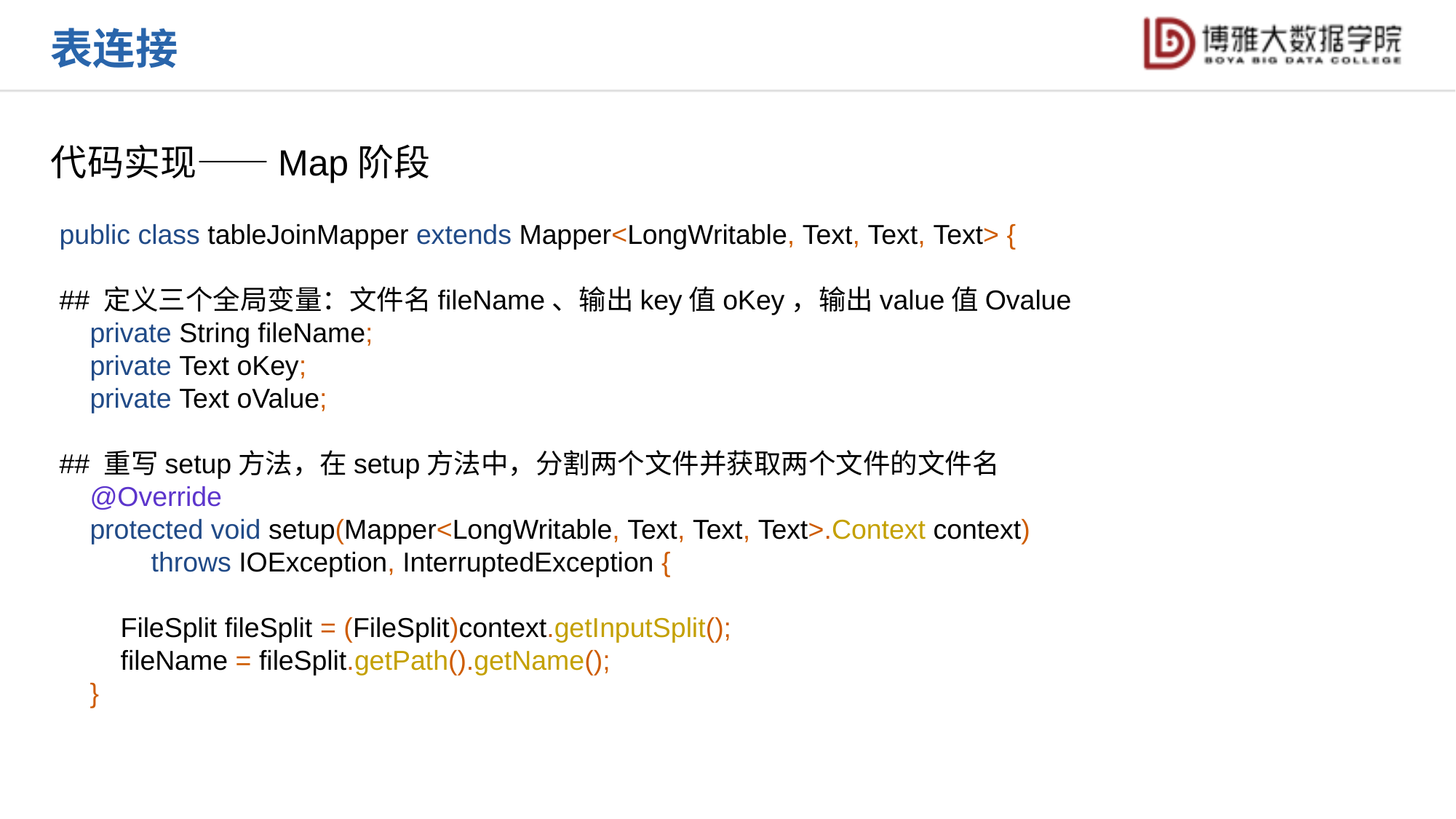

表连接
代码实现——Map阶段

public class tableJoinMapper extends Mapper<LongWritable, Text, Text, Text> {

## 定义三个全局变量：文件名fileName、输出key值oKey，输出value值Ovalue
    private String fileName;
    private Text oKey;
    private Text oValue;

## 重写setup方法，在setup方法中，分割两个文件并获取两个文件的文件名
    @Override
    protected void setup(Mapper<LongWritable, Text, Text, Text>.Context context)
            throws IOException, InterruptedException {

        FileSplit fileSplit = (FileSplit)context.getInputSplit();
        fileName = fileSplit.getPath().getName();
    }